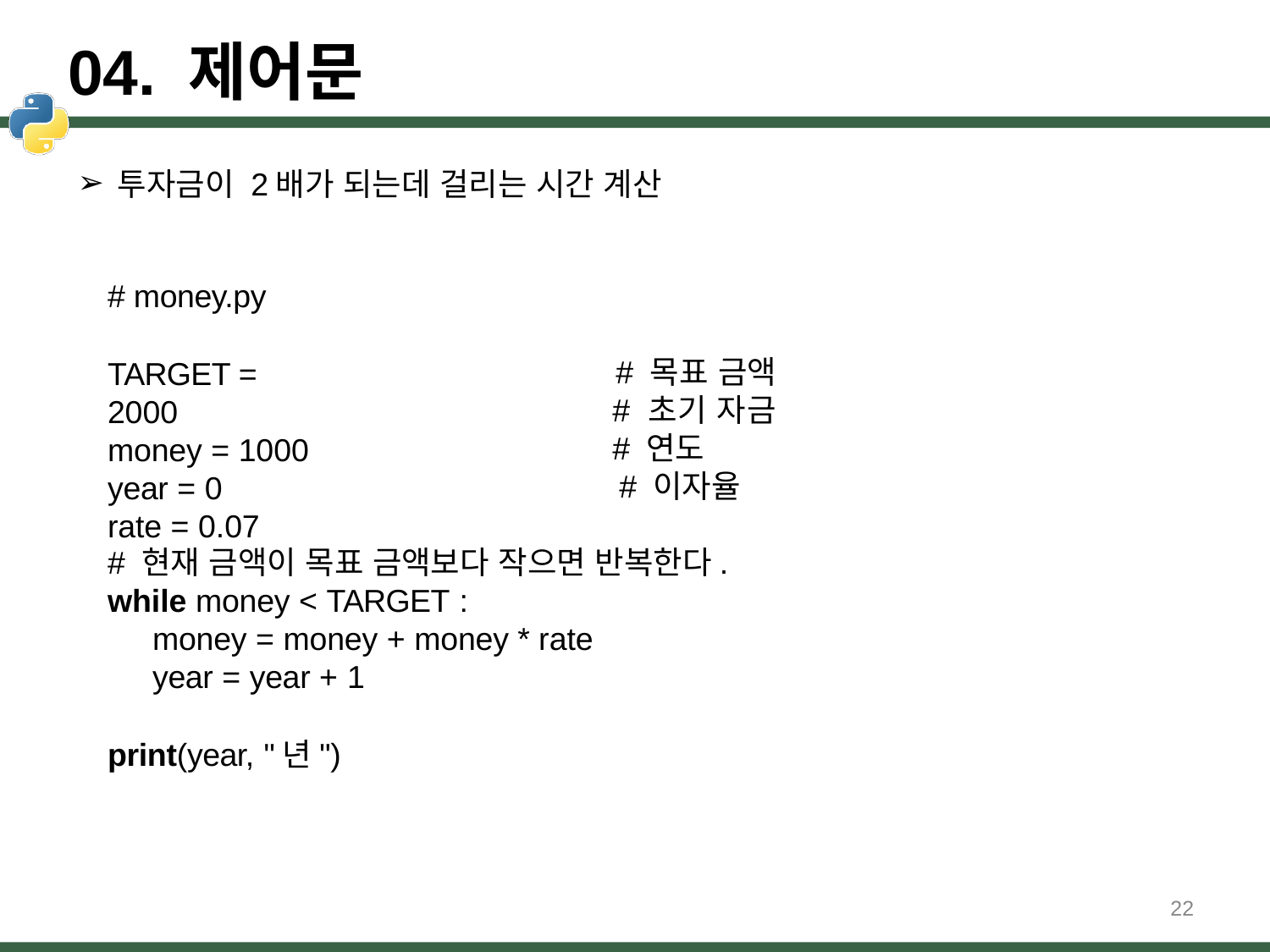

# 04. 제어문

투자금이 2배가 되는데 걸리는 시간 계산
# money.py

TARGET = 2000
money = 1000
year = 0
rate = 0.07
# 목표 금액  # 초기 자금  # 연도
# 이자율
# 현재 금액이 목표 금액보다 작으면 반복한다.
while money < TARGET :
money = money + money * rate  year = year + 1

print(year, "년")
22